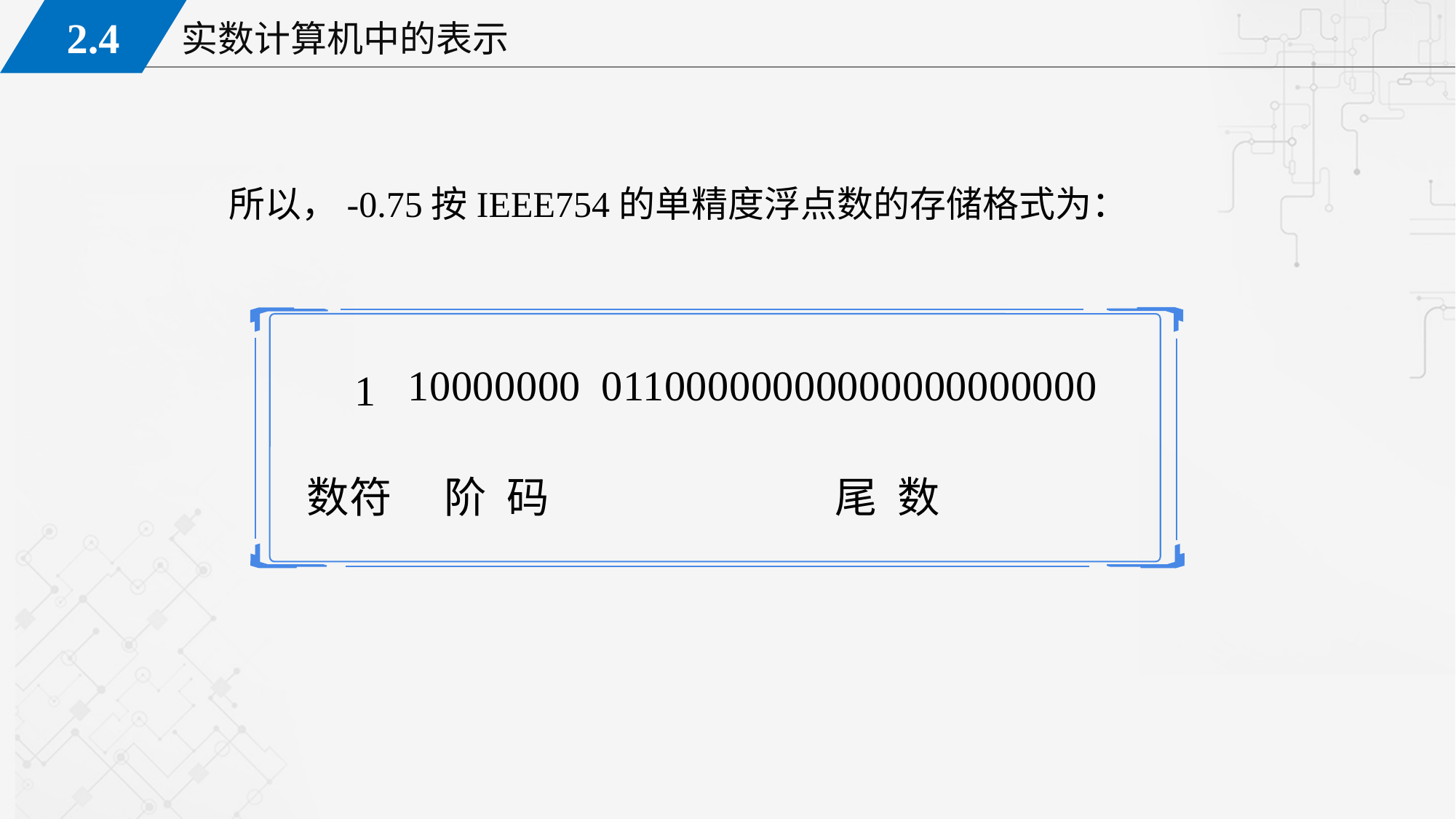

所以，-0.75按IEEE754的单精度浮点数的存储格式为：

| 1 | 10000000 | 01100000000000000000000 |
| --- | --- | --- |
| 数符 | 阶 码 | 尾 数 |